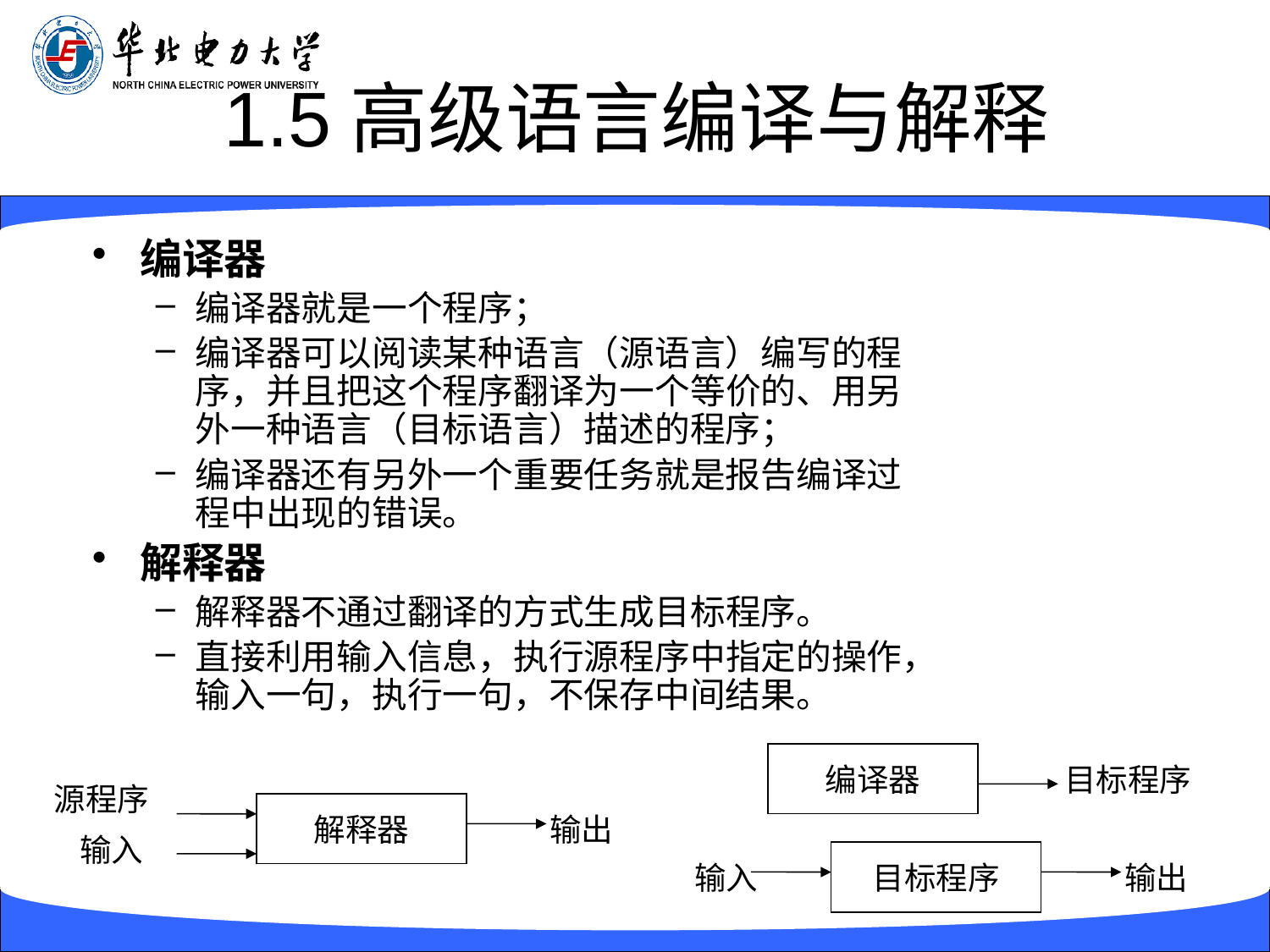

# 1.5高级语言编译与解释
编译器
编译器就是一个程序；
编译器可以阅读某种语言（源语言）编写的程序，并且把这个程序翻译为一个等价的、用另外一种语言（目标语言）描述的程序；
编译器还有另外一个重要任务就是报告编译过程中出现的错误。
解释器
解释器不通过翻译的方式生成目标程序。
直接利用输入信息，执行源程序中指定的操作，输入一句，执行一句，不保存中间结果。
编译器
目标程序

源程序
解释器
输出
输入

输入
目标程序
输出